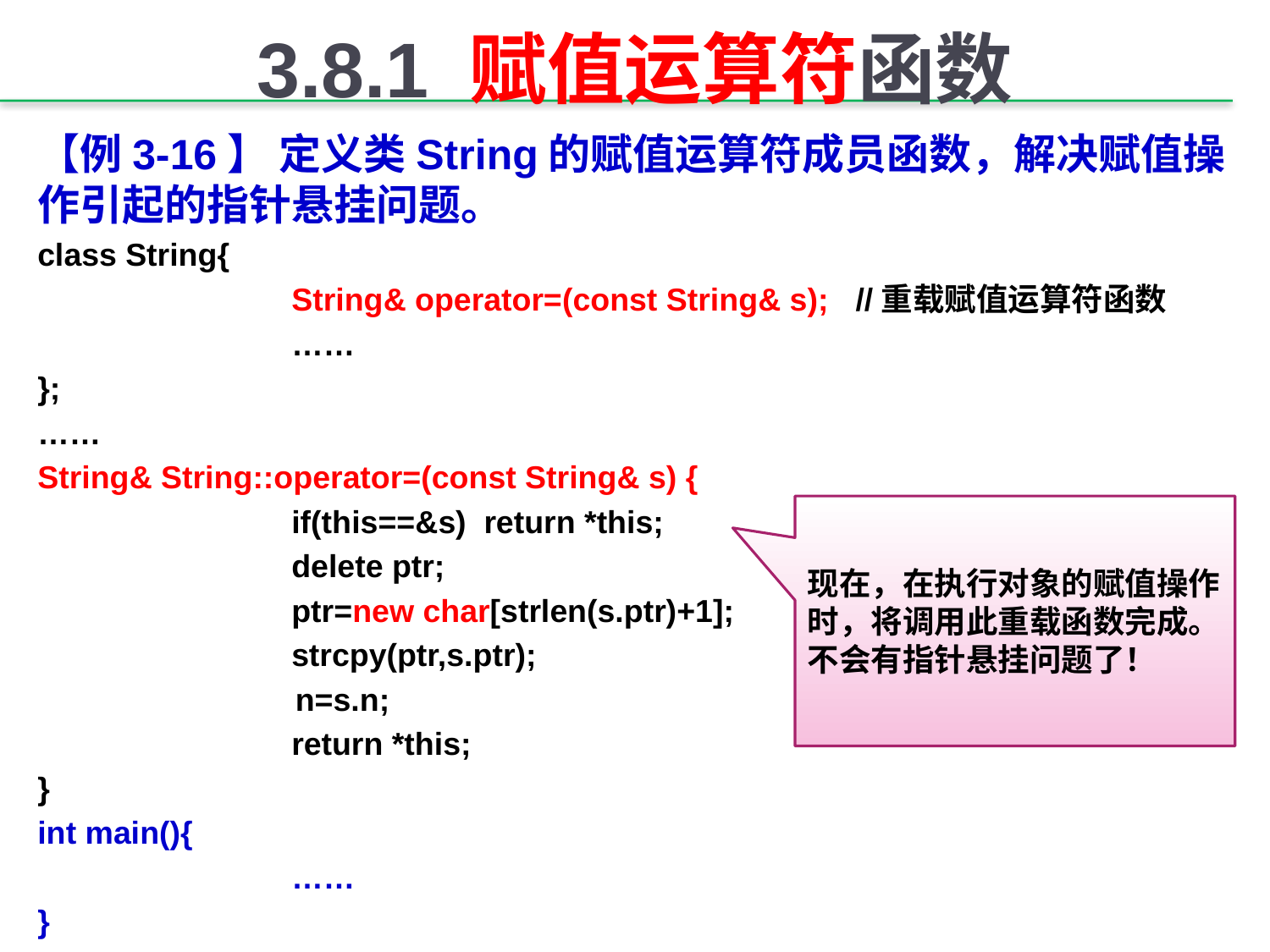

# 3.8.1 赋值运算符函数
【例3-16】 定义类String的赋值运算符成员函数，解决赋值操作引起的指针悬挂问题。
class String{
		String& operator=(const String& s);   //重载赋值运算符函数
		……
};
……
String& String::operator=(const String& s) {
		if(this==&s)  return *this;
		delete ptr;
		ptr=new char[strlen(s.ptr)+1];
		strcpy(ptr,s.ptr);
                             n=s.n;
		return *this;
}
int main(){
		……
}
现在，在执行对象的赋值操作时，将调用此重载函数完成。不会有指针悬挂问题了！